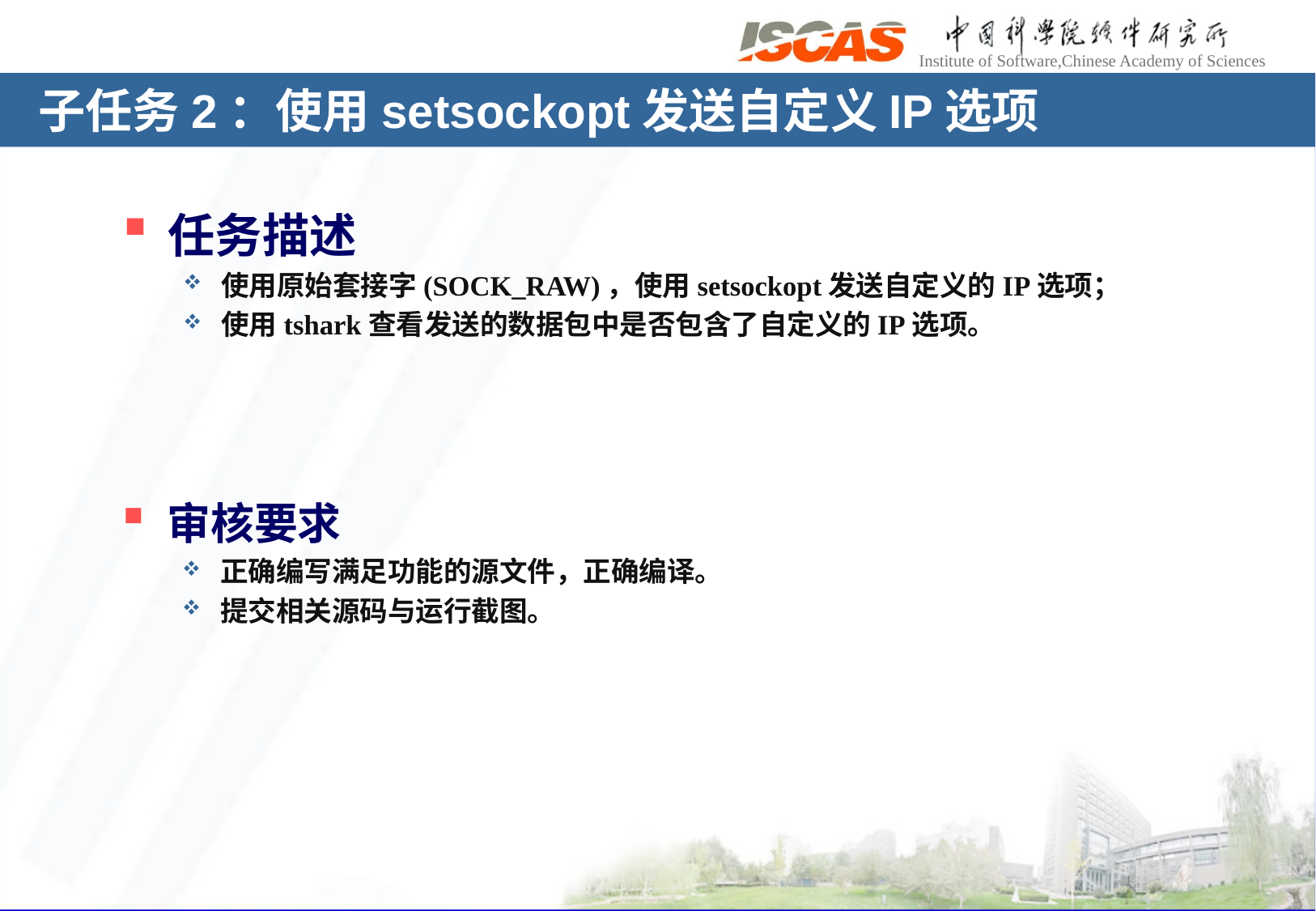

# 子任务2：使用setsockopt发送自定义IP选项
任务描述
使用原始套接字(SOCK_RAW)，使用setsockopt发送自定义的IP选项；
使用tshark查看发送的数据包中是否包含了自定义的IP选项。
审核要求
正确编写满足功能的源文件，正确编译。
提交相关源码与运行截图。